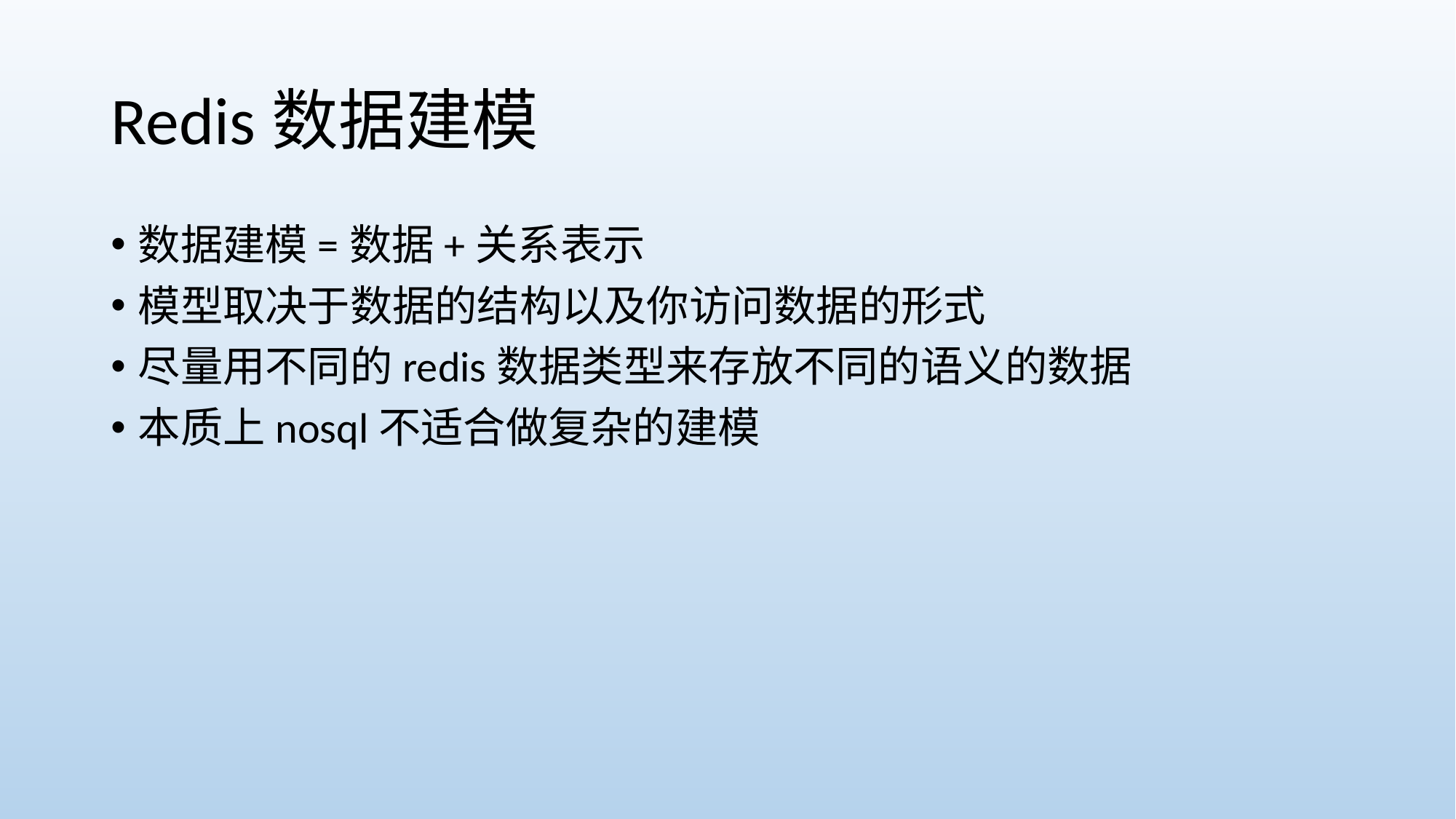

# Redis数据建模
数据建模=数据+关系表示
模型取决于数据的结构以及你访问数据的形式
尽量用不同的redis数据类型来存放不同的语义的数据
本质上nosql不适合做复杂的建模